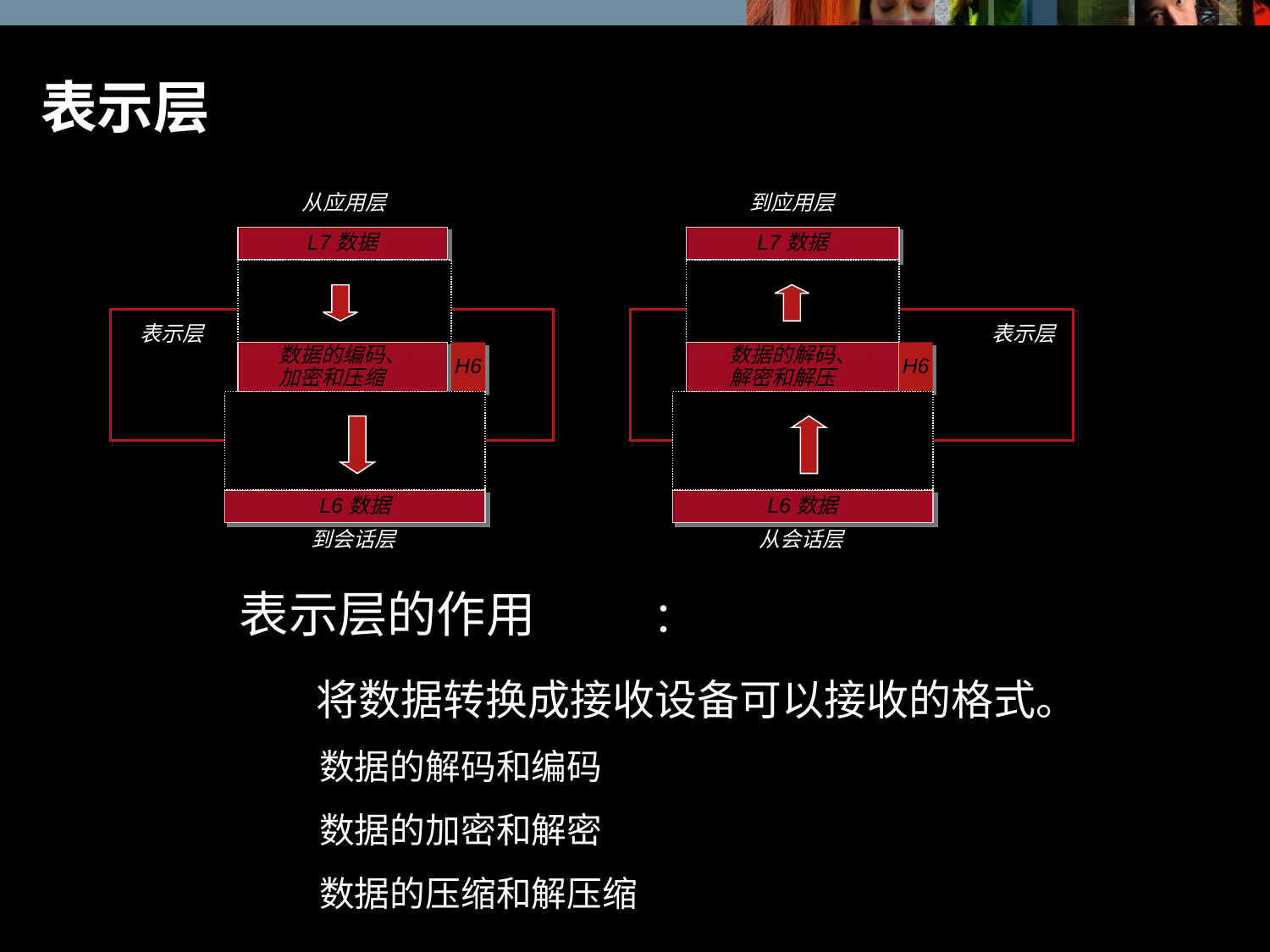

# 表示层
从应用层
到应用层
L7数据
L7数据

表示层
表示层
数据的编码、
加密和压缩
H6
数据的解码、
解密和解压
H6

L6数据
L6数据
到会话层
从会话层
表示层的作用	：
       将数据转换成接收设备可以接收的格式。
数据的解码和编码
数据的加密和解密
数据的压缩和解压缩